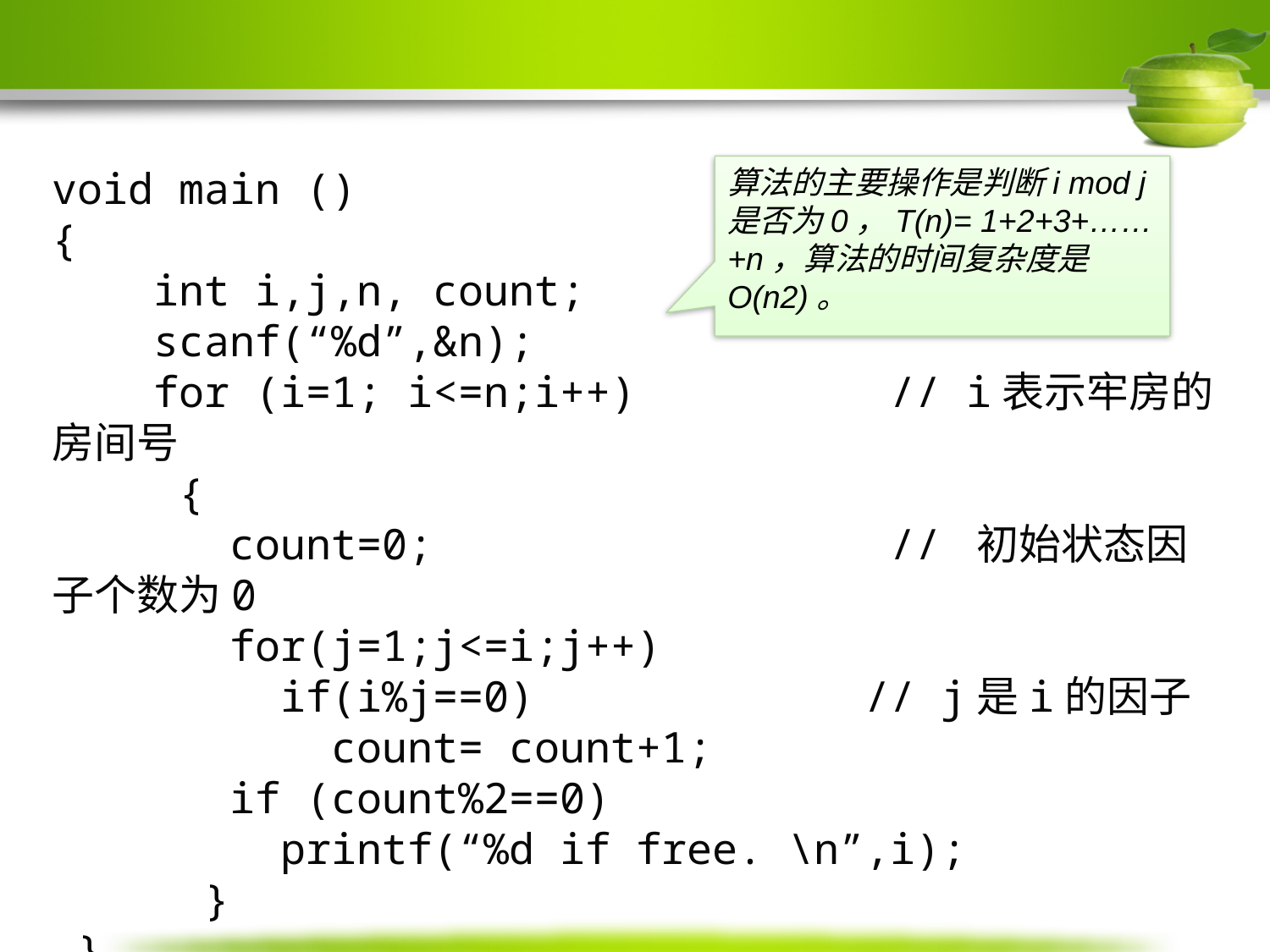

void main ()
{
    int i,j,n, count;
    scanf(“%d”,&n);
    for (i=1; i<=n;i++)          // i表示牢房的房间号
     {
       count=0;                  // 初始状态因子个数为0
       for(j=1;j<=i;j++)
         if(i%j==0)             // j是i的因子
           count= count+1;
       if (count%2==0)
         printf(“%d if free. \n”,i);
      }
 }
算法的主要操作是判断i mod j是否为0，T(n)= 1+2+3+……+n，算法的时间复杂度是O(n2)。